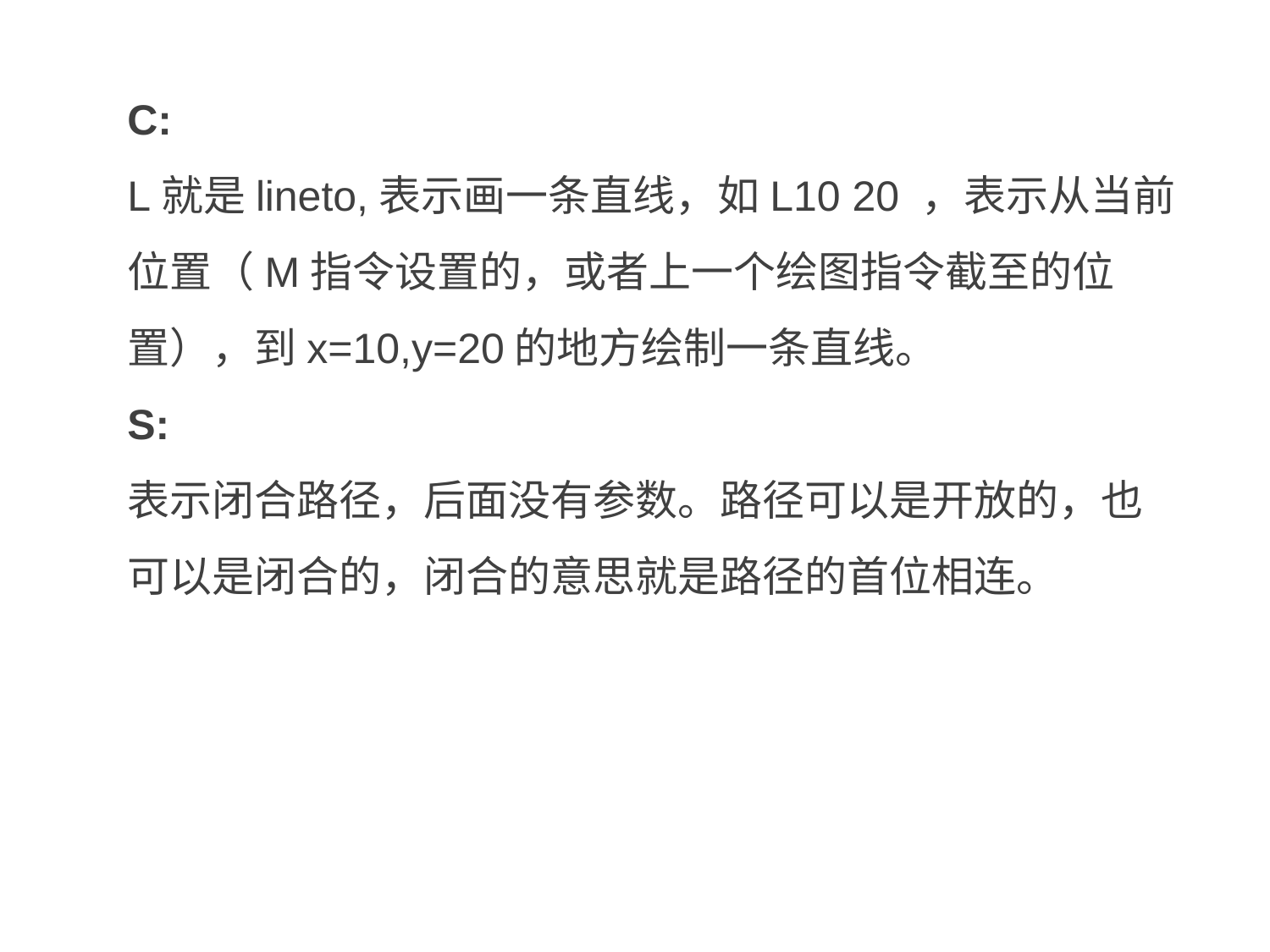

C:
L就是lineto,表示画一条直线，如L10 20 ，表示从当前位置（M指令设置的，或者上一个绘图指令截至的位置），到x=10,y=20的地方绘制一条直线。
S:
表示闭合路径，后面没有参数。路径可以是开放的，也可以是闭合的，闭合的意思就是路径的首位相连。